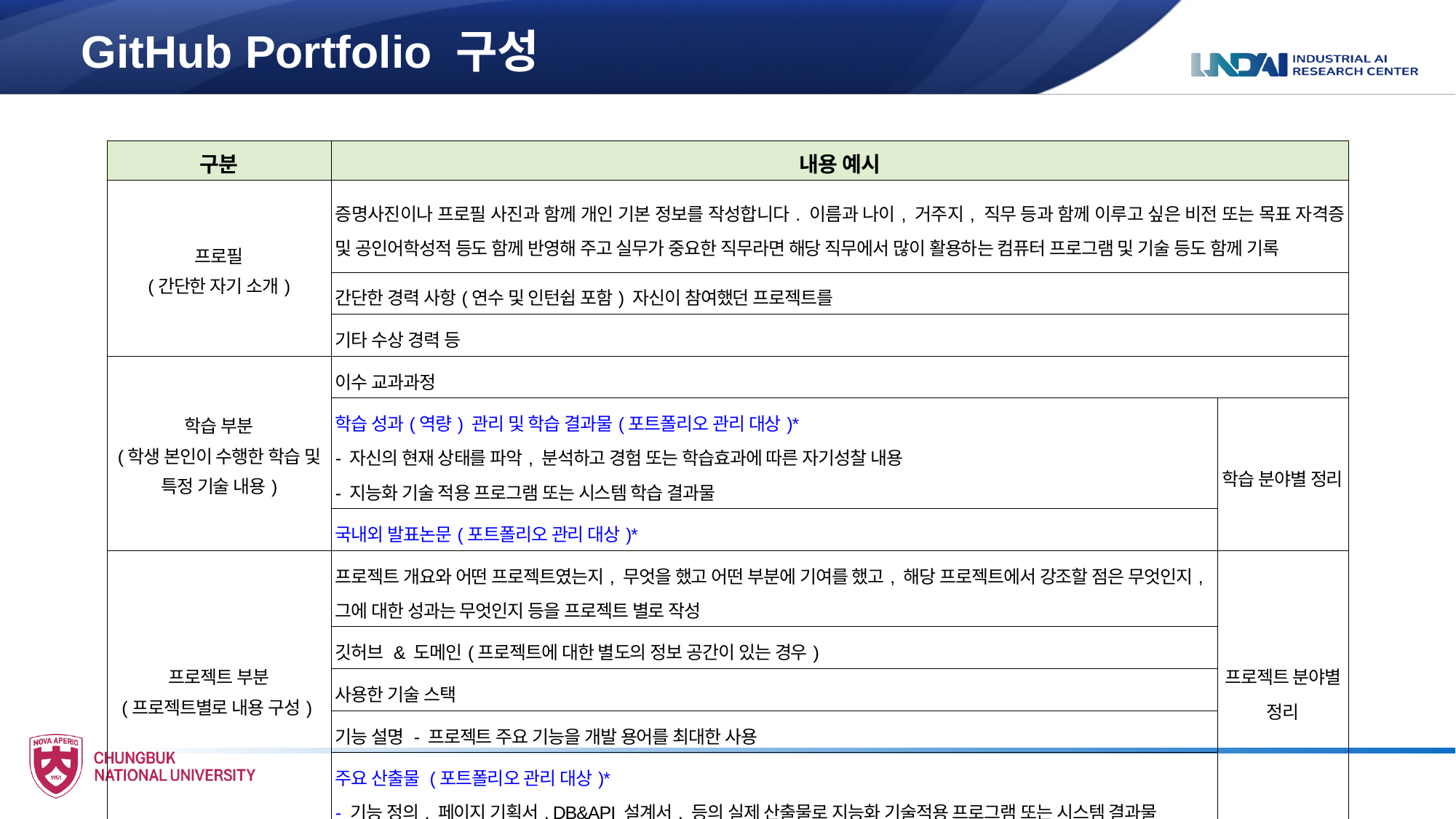

# GitHub Portfolio 구성
| 구분 | 내용 예시 |  |
| --- | --- | --- |
| 프로필 (간단한 자기 소개) | 증명사진이나 프로필 사진과 함께 개인 기본 정보를 작성합니다. 이름과 나이, 거주지, 직무 등과 함께 이루고 싶은 비전 또는 목표 자격증 및 공인어학성적 등도 함께 반영해 주고 실무가 중요한 직무라면 해당 직무에서 많이 활용하는 컴퓨터 프로그램 및 기술 등도 함께 기록 |  |
|  | 간단한 경력 사항(연수 및 인턴쉽 포함) 자신이 참여했던 프로젝트를 |  |
|  | 기타 수상 경력 등 |  |
| 학습 부분 (학생 본인이 수행한 학습 및 특정 기술 내용) | 이수 교과과정 |  |
|  | 학습 성과(역량) 관리 및 학습 결과물(포트폴리오 관리 대상)\* - 자신의 현재 상태를 파악, 분석하고 경험 또는 학습효과에 따른 자기성찰 내용 - 지능화 기술 적용 프로그램 또는 시스템 학습 결과물 | 학습 분야별 정리 |
|  | 국내외 발표논문(포트폴리오 관리 대상)\* |  |
| 프로젝트 부분 (프로젝트별로 내용 구성) | 프로젝트 개요와 어떤 프로젝트였는지, 무엇을 했고 어떤 부분에 기여를 했고, 해당 프로젝트에서 강조할 점은 무엇인지, 그에 대한 성과는 무엇인지 등을 프로젝트 별로 작성 | 프로젝트 분야별 정리 |
|  | 깃허브 & 도메인(프로젝트에 대한 별도의 정보 공간이 있는 경우) |  |
|  | 사용한 기술 스택 |  |
|  | 기능 설명 - 프로젝트 주요 기능을 개발 용어를 최대한 사용 |  |
|  | 주요 산출물 (포트폴리오 관리 대상)\* - 기능 정의, 페이지 기획서, DB&API 설계서, 등의 실제 산출물로 지능화 기술적용 프로그램 또는 시스템 결과물 |  |